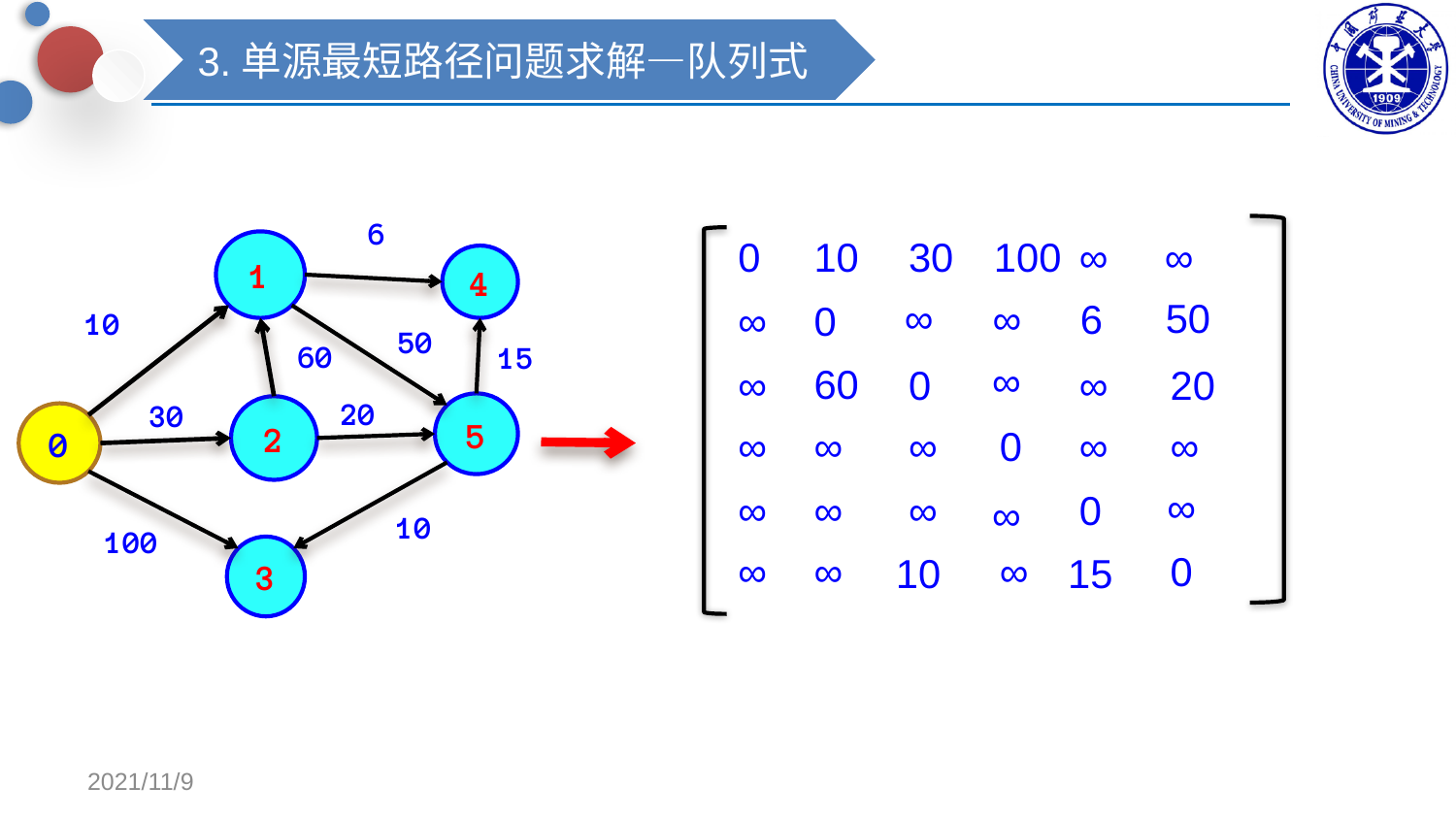

3.单源最短路径问题求解—队列式
6

0
10
30
100
∞
∞

50
∞
∞
0
∞
60
∞
0
∞
20
∞
∞
∞
0
∞
∞
∞
∞
∞
0
∞
∞
∞
∞
0
10
∞
6
∞
15
1
4
10
50
60
15
20
30
5
2
0
10
100
3
2021/11/9